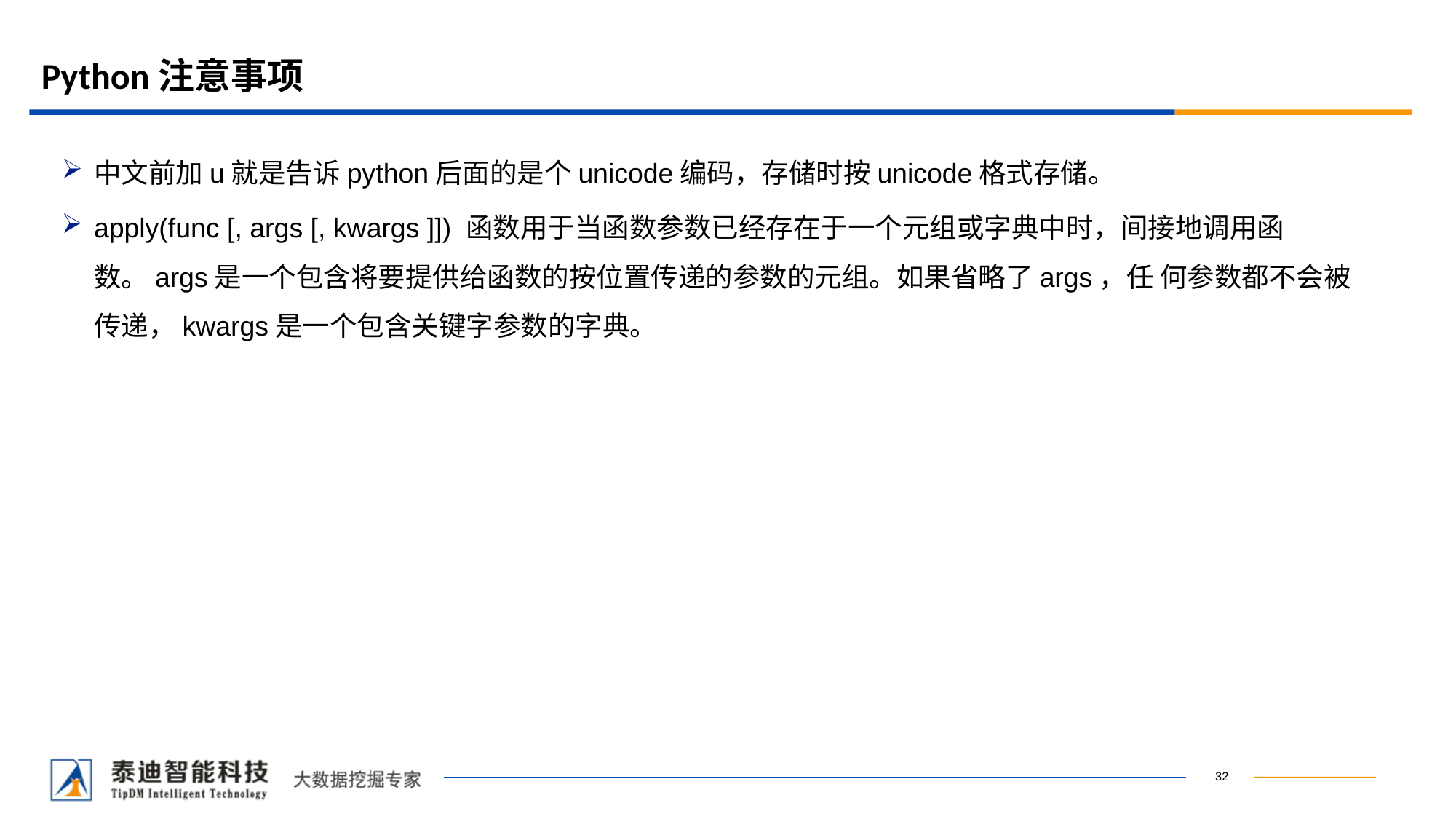

# Python注意事项
中文前加u就是告诉python后面的是个unicode编码，存储时按unicode格式存储。
apply(func [, args [, kwargs ]]) 函数用于当函数参数已经存在于一个元组或字典中时，间接地调用函数。args是一个包含将要提供给函数的按位置传递的参数的元组。如果省略了args，任 何参数都不会被传递，kwargs是一个包含关键字参数的字典。